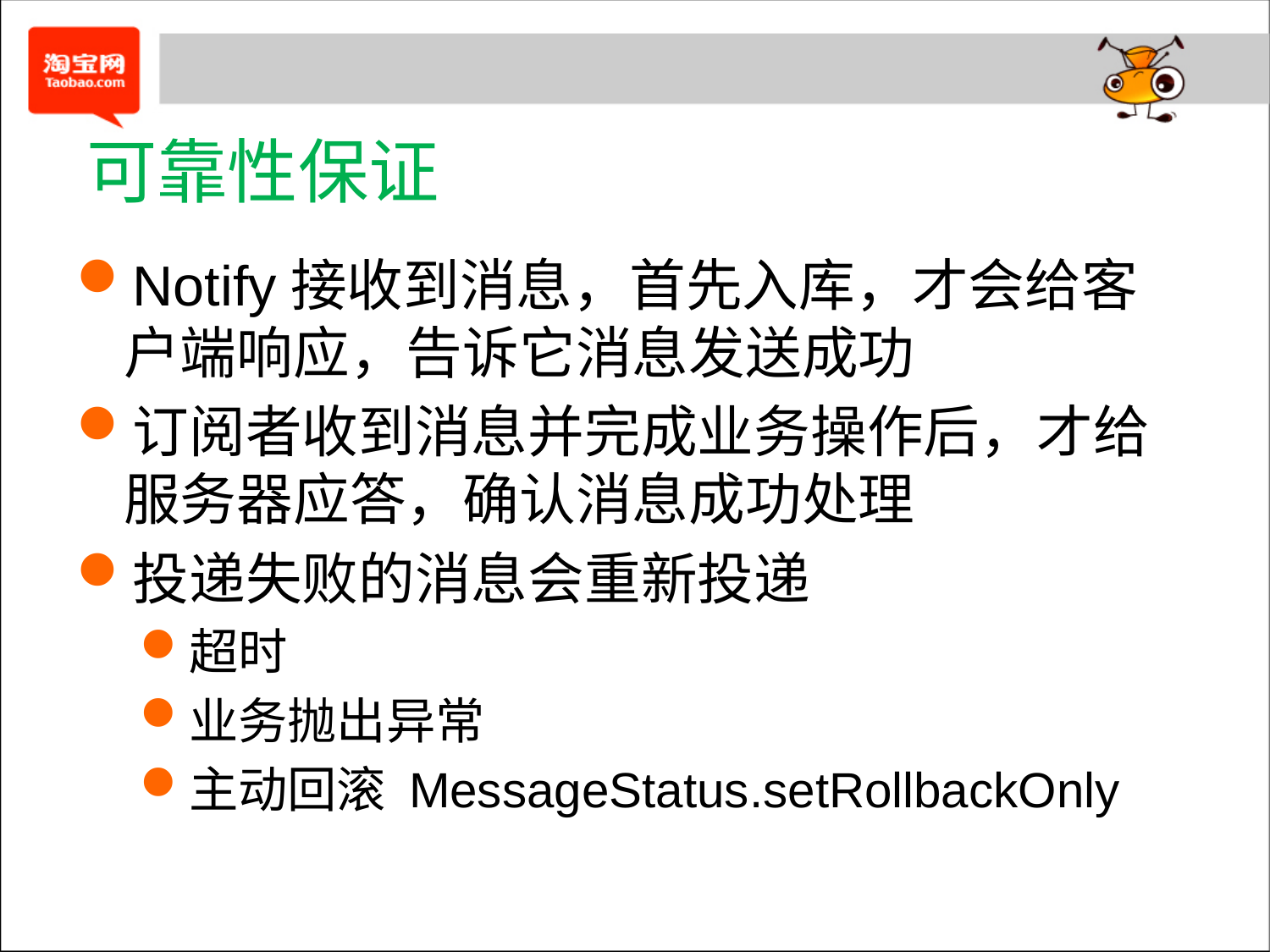

# 可靠性保证
Notify接收到消息，首先入库，才会给客户端响应，告诉它消息发送成功
订阅者收到消息并完成业务操作后，才给服务器应答，确认消息成功处理
投递失败的消息会重新投递
超时
业务抛出异常
主动回滚 MessageStatus.setRollbackOnly